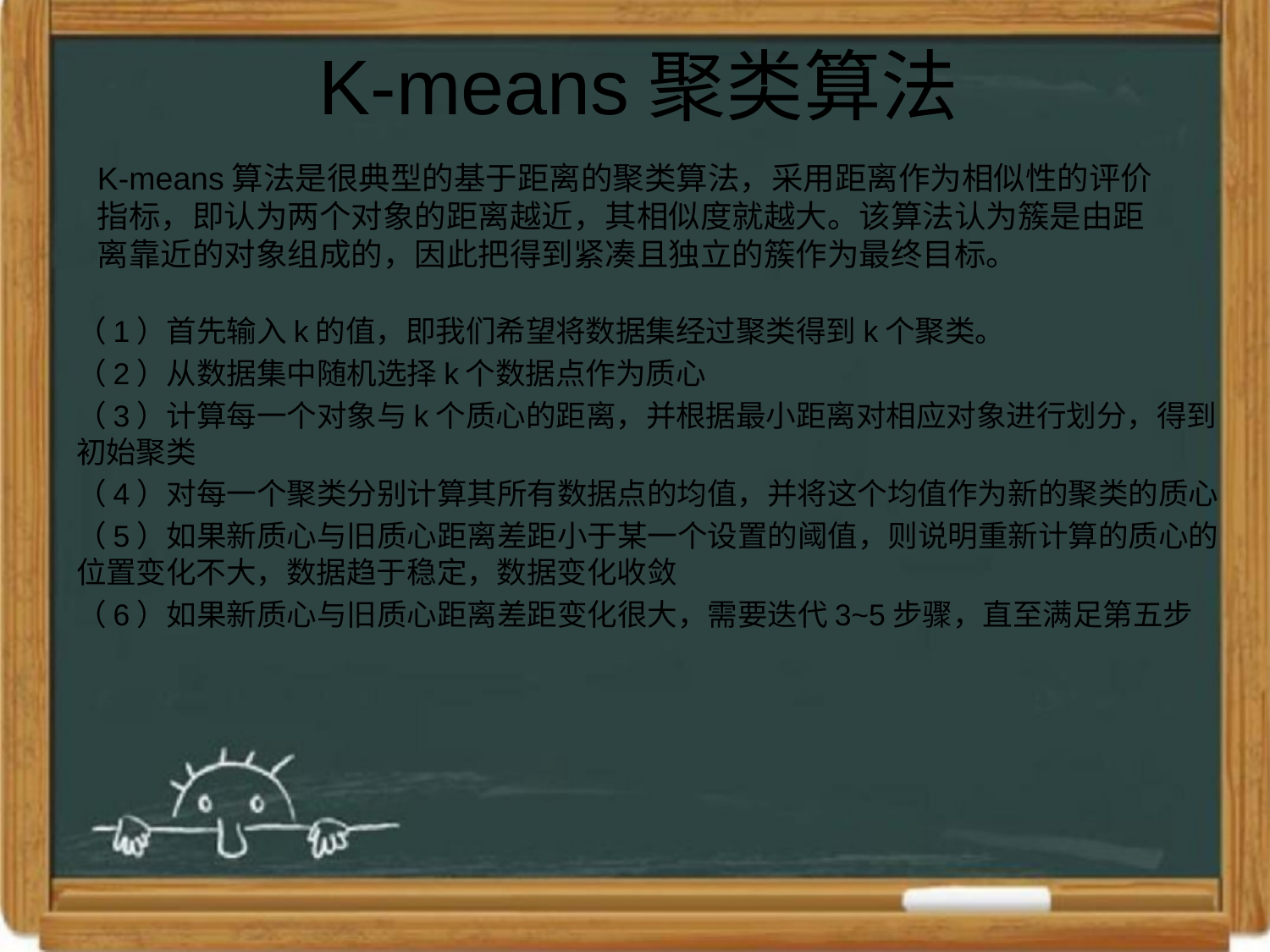

# K-means聚类算法
K-means算法是很典型的基于距离的聚类算法，采用距离作为相似性的评价指标，即认为两个对象的距离越近，其相似度就越大。该算法认为簇是由距离靠近的对象组成的，因此把得到紧凑且独立的簇作为最终目标。
（1）首先输入k的值，即我们希望将数据集经过聚类得到k个聚类。
（2）从数据集中随机选择k个数据点作为质心
（3）计算每一个对象与k个质心的距离，并根据最小距离对相应对象进行划分，得到初始聚类
（4）对每一个聚类分别计算其所有数据点的均值，并将这个均值作为新的聚类的质心
（5）如果新质心与旧质心距离差距小于某一个设置的阈值，则说明重新计算的质心的位置变化不大，数据趋于稳定，数据变化收敛
（6）如果新质心与旧质心距离差距变化很大，需要迭代3~5步骤，直至满足第五步